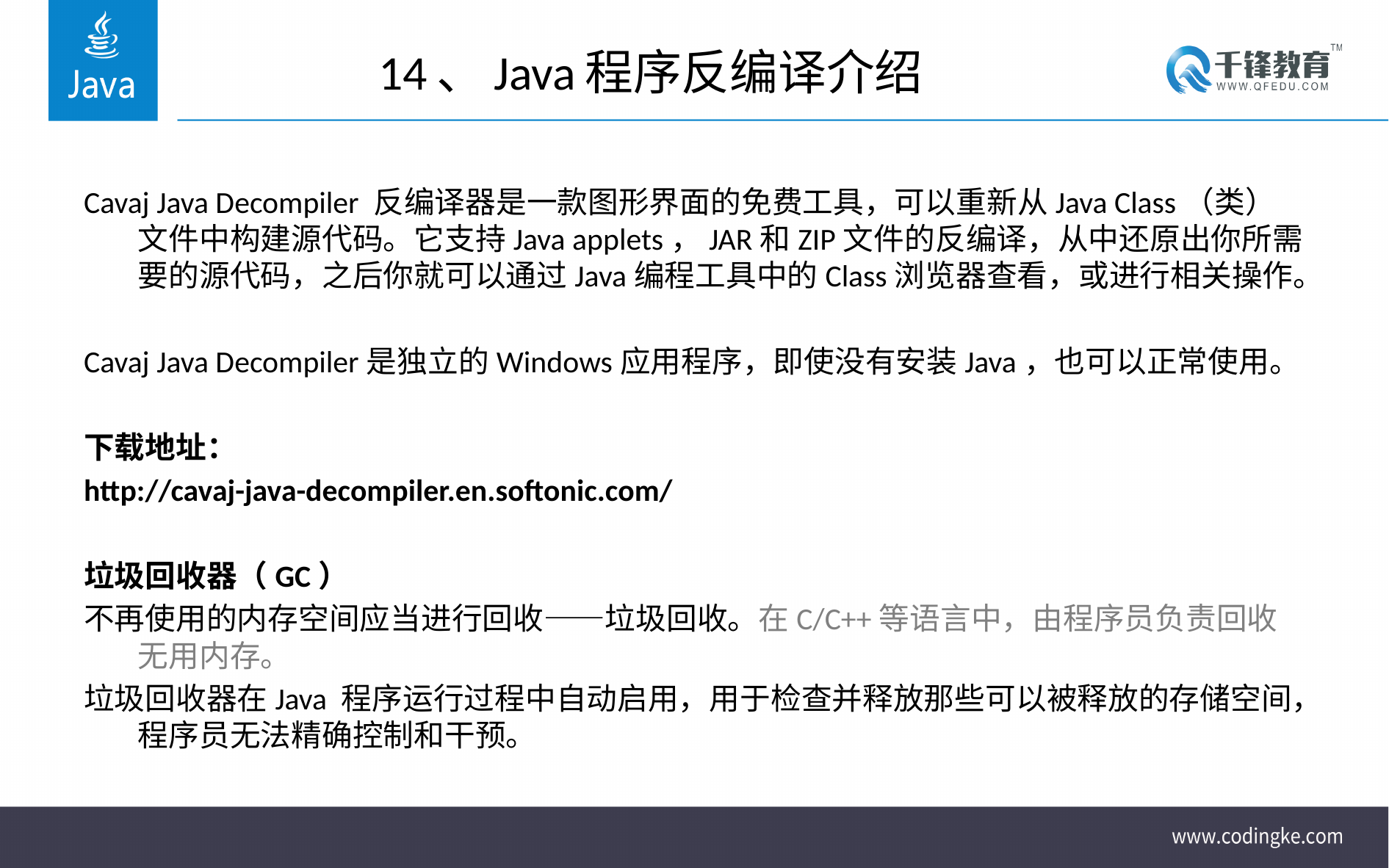

# 14、Java程序反编译介绍
Cavaj Java Decompiler 反编译器是一款图形界面的免费工具，可以重新从Java Class（类）文件中构建源代码。它支持Java applets，JAR和ZIP文件的反编译，从中还原出你所需要的源代码，之后你就可以通过Java编程工具中的Class浏览器查看，或进行相关操作。

Cavaj Java Decompiler是独立的Windows应用程序，即使没有安装Java，也可以正常使用。

下载地址：
http://cavaj-java-decompiler.en.softonic.com/

垃圾回收器（GC）
不再使用的内存空间应当进行回收——垃圾回收。在C/C++等语言中，由程序员负责回收无用内存。
垃圾回收器在Java 程序运行过程中自动启用，用于检查并释放那些可以被释放的存储空间，程序员无法精确控制和干预。